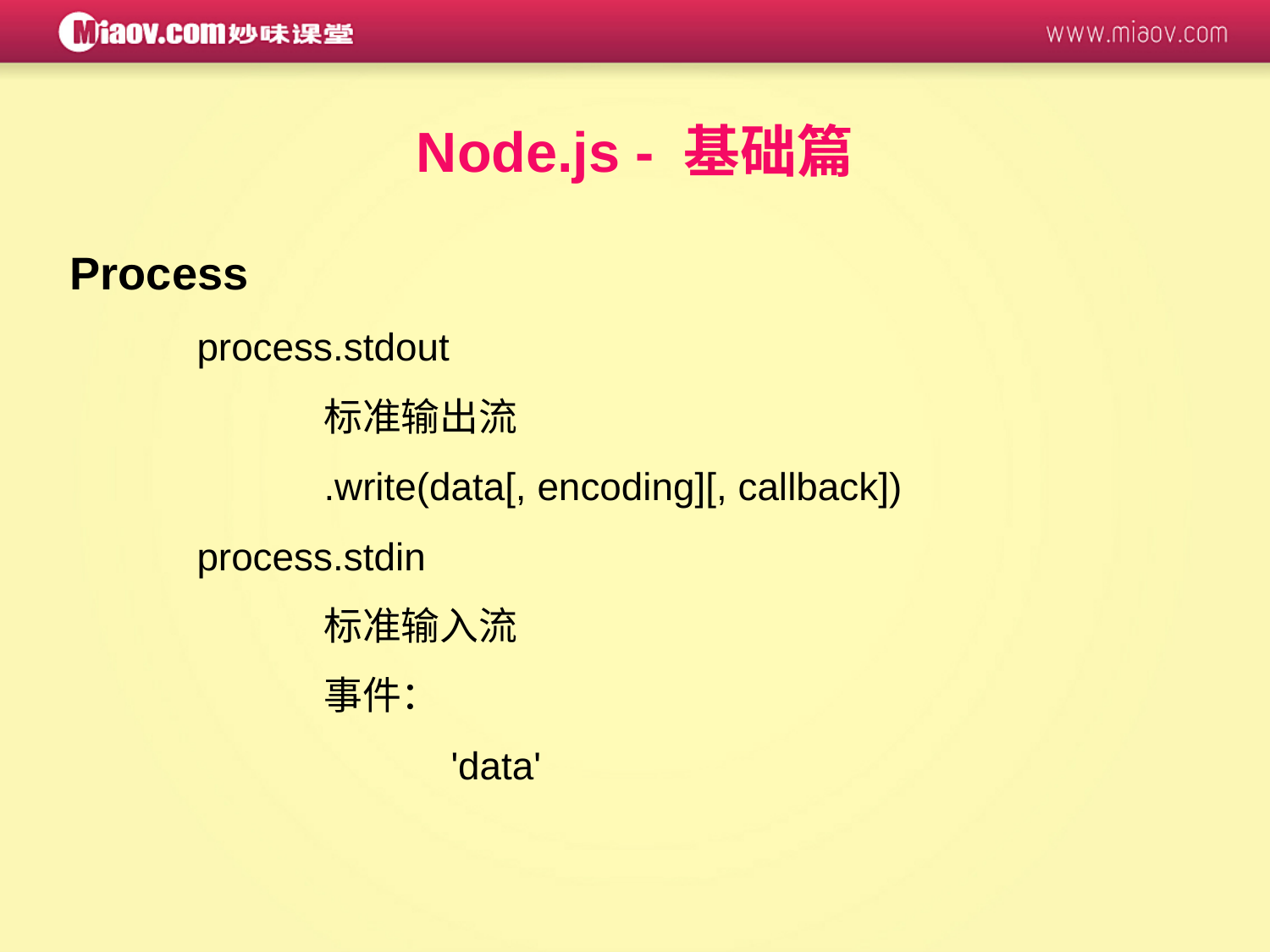

Node.js - 基础篇
Process
	process.stdout
		标准输出流
		.write(data[, encoding][, callback])
	process.stdin
		标准输入流
		事件：
			'data'